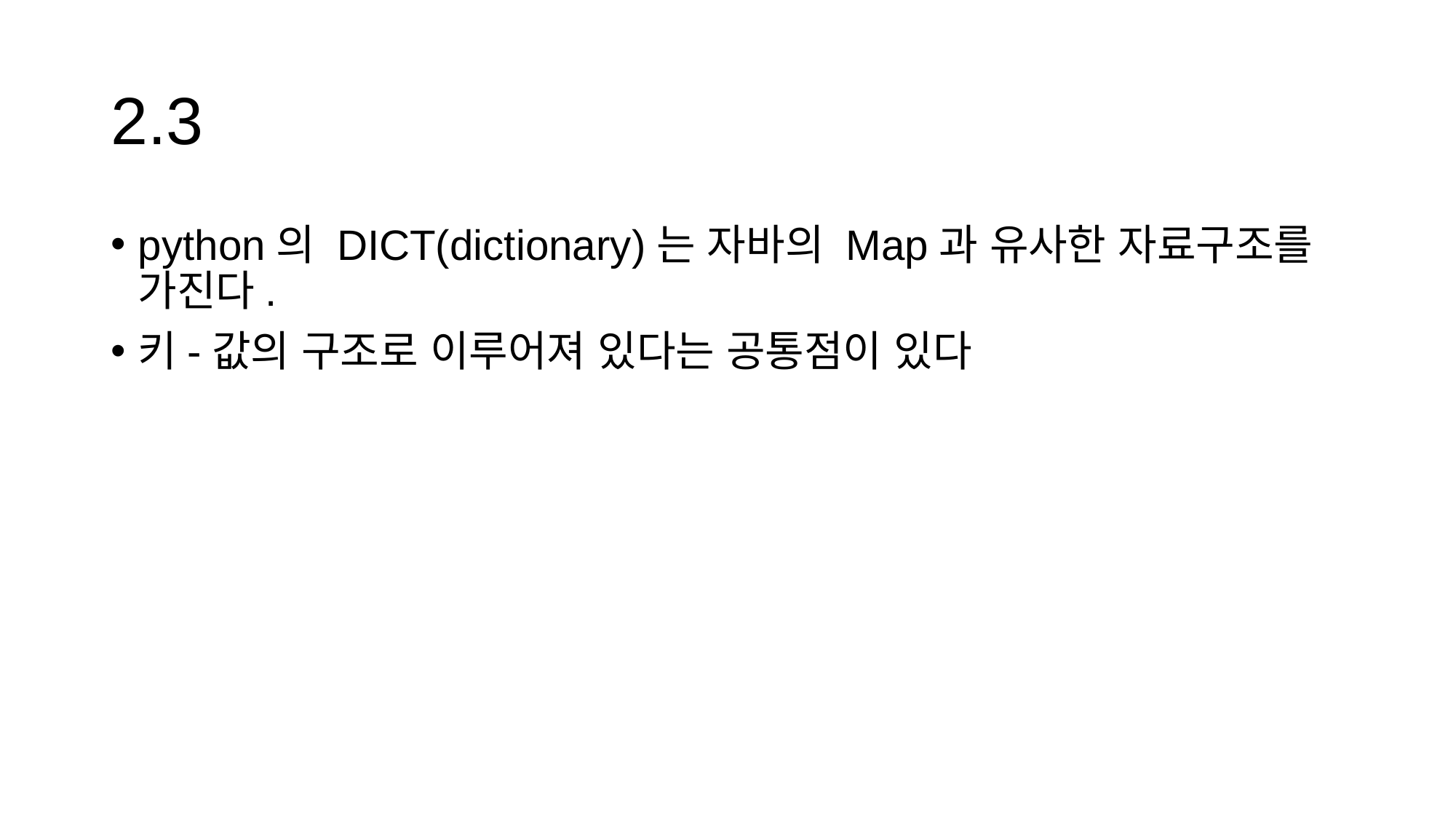

# 2.3
python의 DICT(dictionary)는 자바의 Map과 유사한 자료구조를 가진다.
키-값의 구조로 이루어져 있다는 공통점이 있다